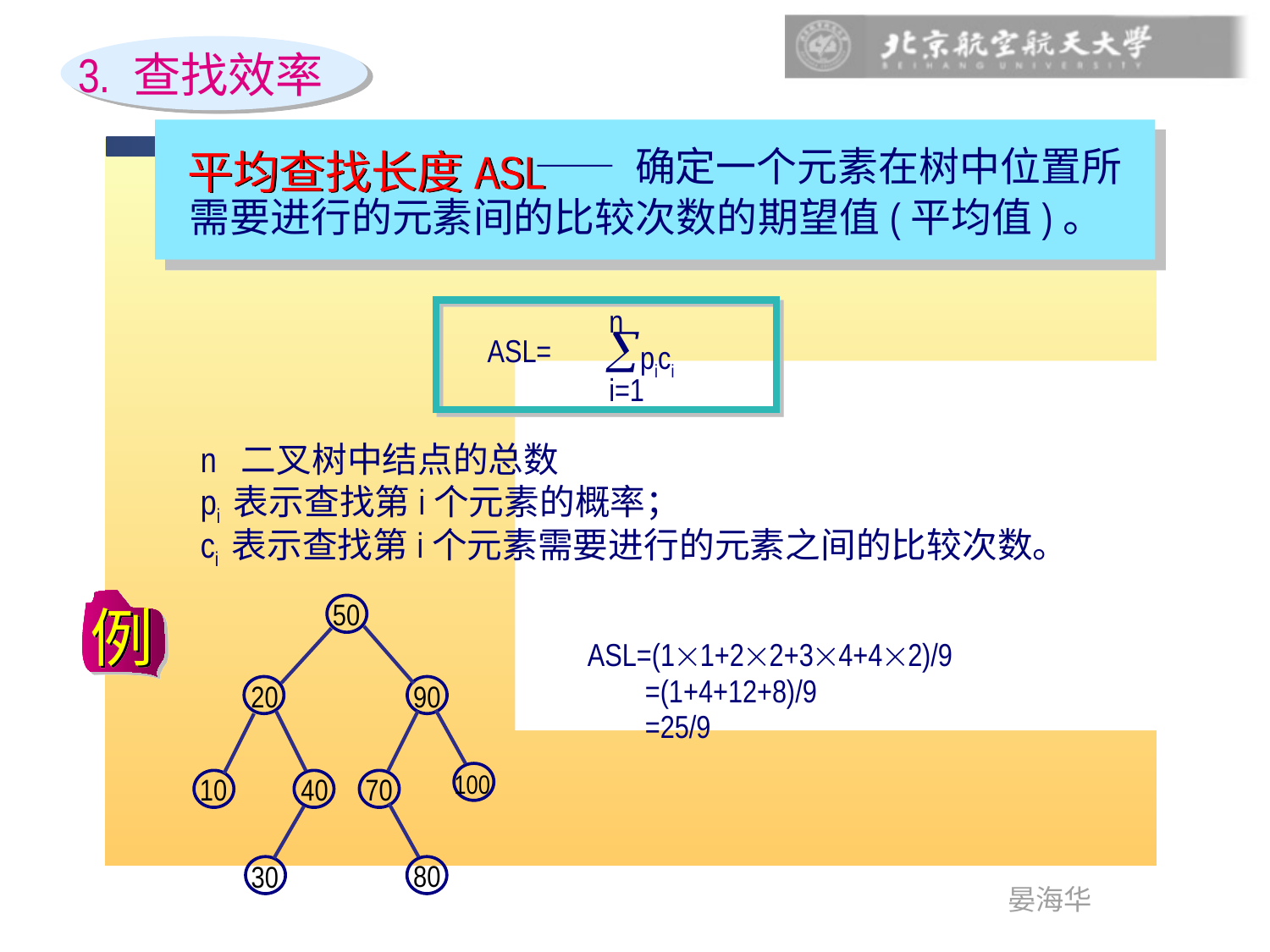

3. 查找效率

平均查找长度ASL
                                      —— 确定一个元素在树中位置所需要进行的元素间的比较次数的期望值(平均值)。
n

i=1

∑pici
ASL=

比较次数
n  二叉树中结点的总数
pi 表示查找第i个元素的概率；
ci 表示查找第i个元素需要进行的元素之间的比较次数。

查找成功的比较次数等
于该结点所处的层次数
50

20
90

100

40
70
10

80
30

例
ASL=(1×1+2×2+3×4+4×2)/9
        =(1+4+12+8)/9
        =25/9